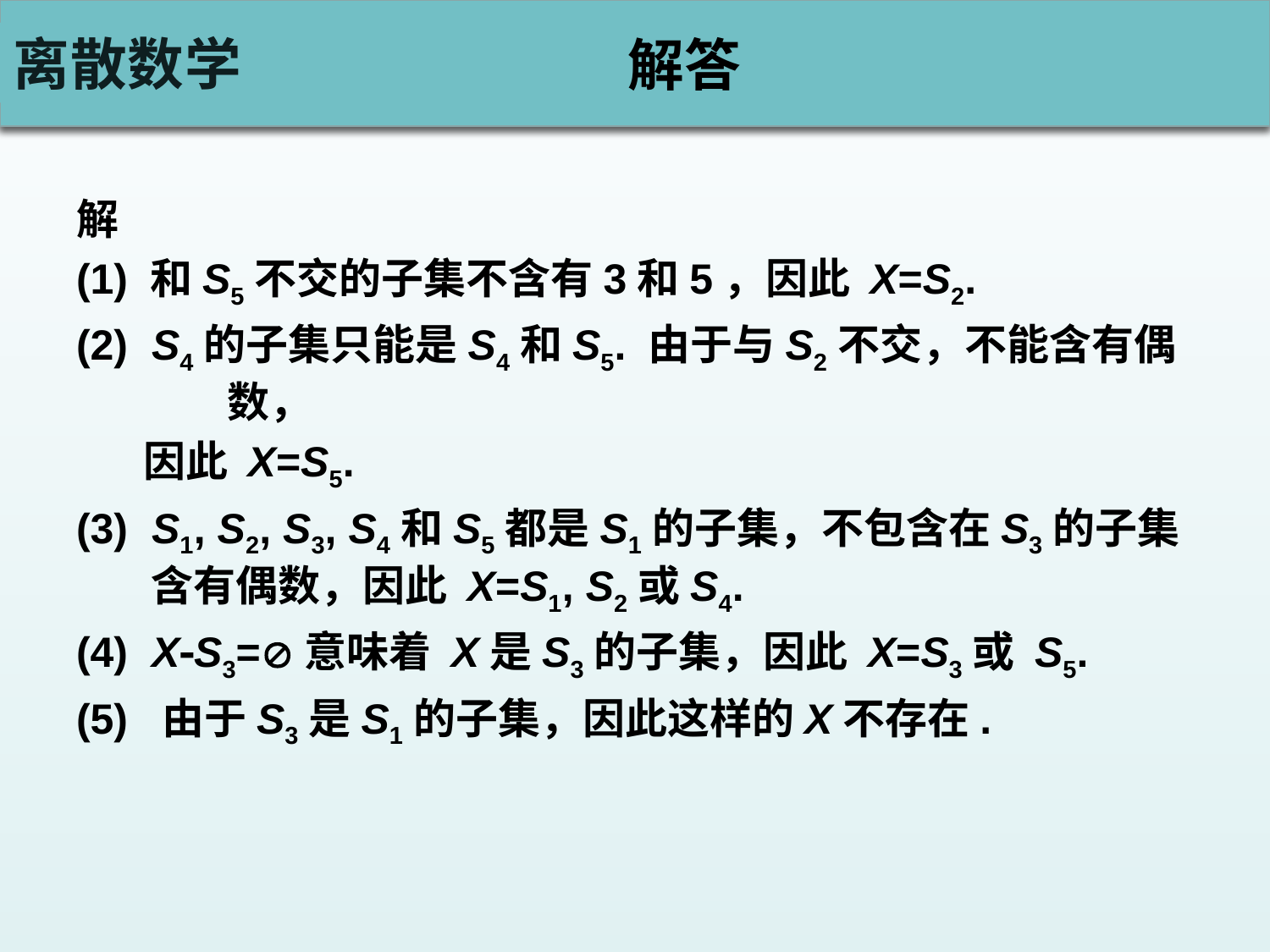

# 解答
解
(1) 和S5不交的子集不含有3和5，因此 X=S2.
(2)  S4的子集只能是S4和S5. 由于与S2不交，不能含有偶数，
      因此 X=S5.
(3)  S1, S2, S3, S4和S5都是S1的子集，不包含在S3的子集含有偶数，因此 X=S1, S2或S4.
(4)  X−S3=∅意味着 X是S3的子集，因此 X=S3或 S5.
(5)  由于S3是S1的子集，因此这样的X不存在.